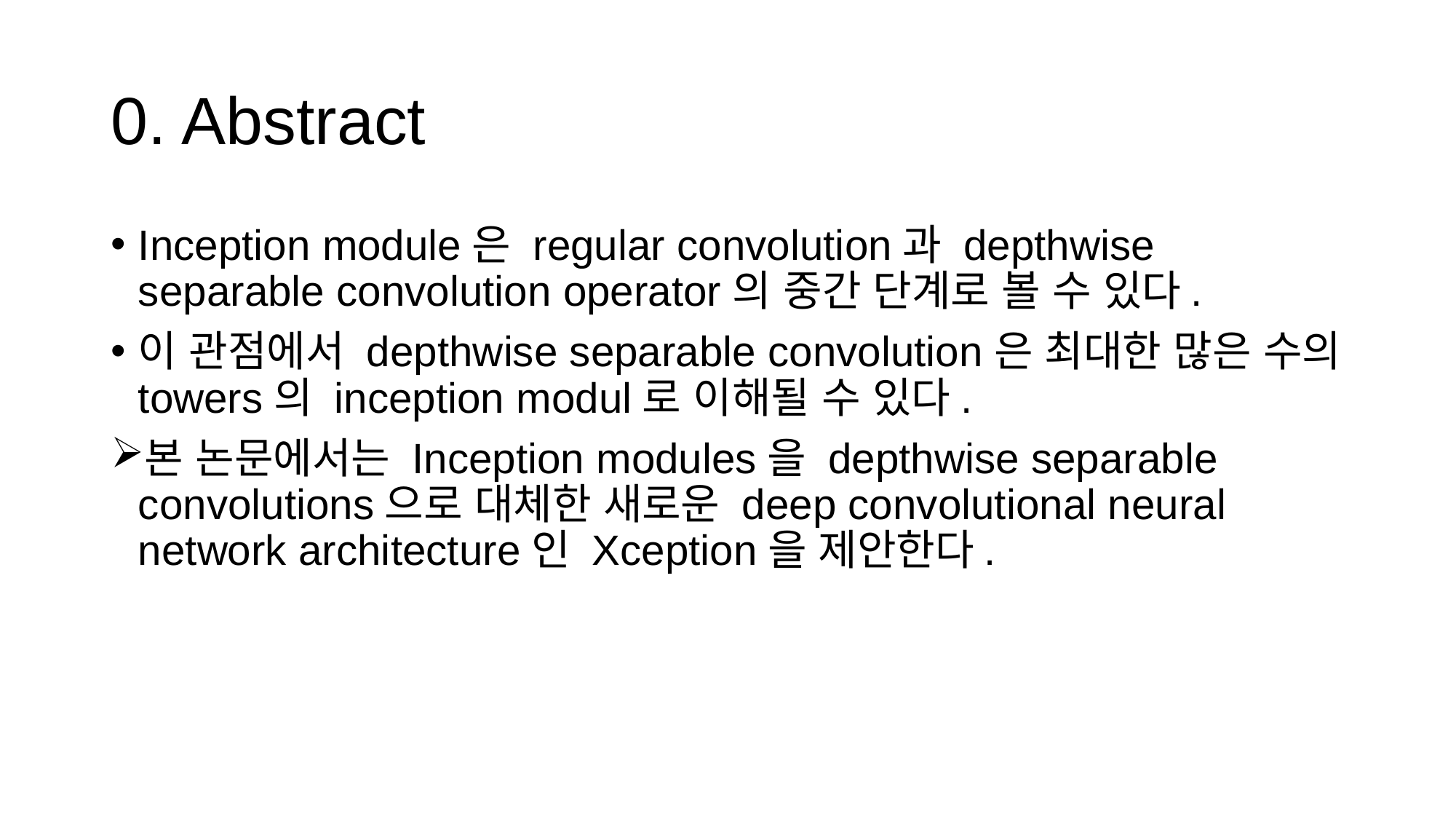

# 0. Abstract
Inception module은 regular convolution과 depthwise separable convolution operator의 중간 단계로 볼 수 있다.
이 관점에서 depthwise separable convolution은 최대한 많은 수의 towers의 inception modul로 이해될 수 있다.
본 논문에서는 Inception modules을 depthwise separable convolutions으로 대체한 새로운 deep convolutional neural network architecture인 Xception을 제안한다.